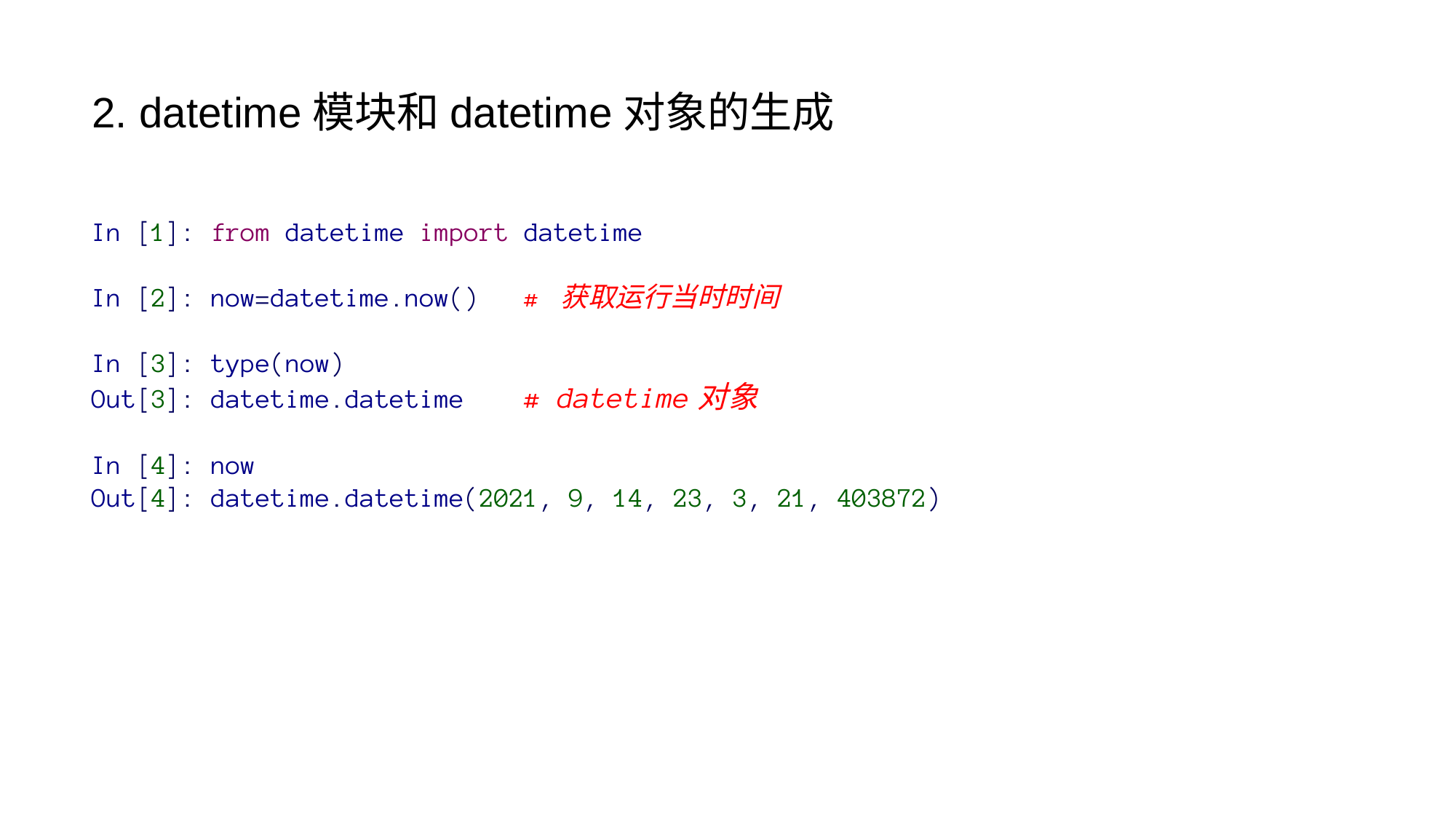

2. datetime模块和datetime对象的生成
In [1]: from datetime import datetime

In [2]: now=datetime.now()   # 获取运行当时时间

In [3]: type(now)
Out[3]: datetime.datetime    # datetime对象

In [4]: now
Out[4]: datetime.datetime(2021, 9, 14, 23, 3, 21, 403872)